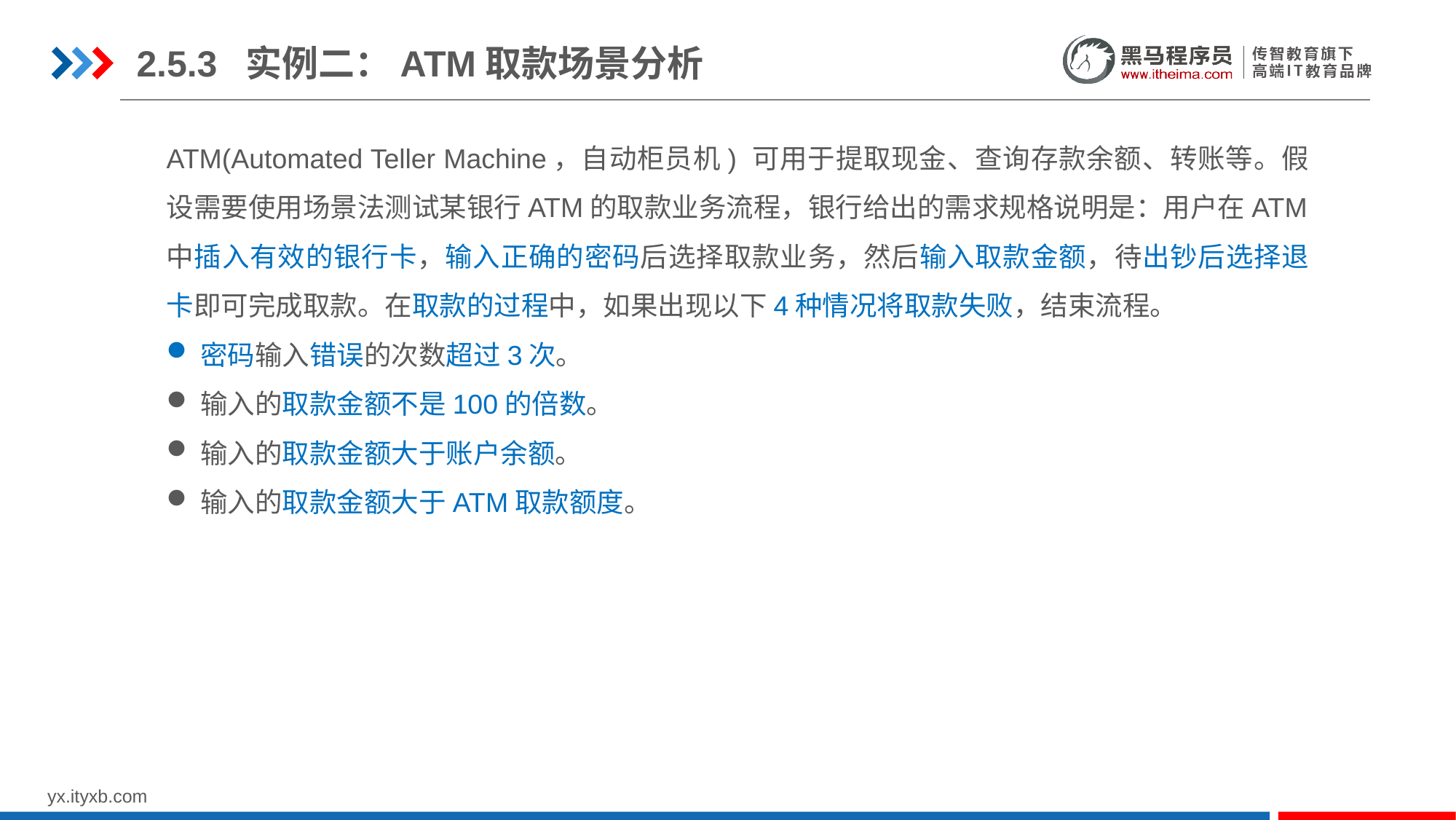

2.5.3	实例二：ATM取款场景分析
ATM(Automated Teller Machine，自动柜员机) 可用于提取现金、查询存款余额、转账等。假设需要使用场景法测试某银行ATM的取款业务流程，银行给出的需求规格说明是：用户在ATM中插入有效的银行卡，输入正确的密码后选择取款业务，然后输入取款金额，待出钞后选择退卡即可完成取款。在取款的过程中，如果出现以下4种情况将取款失败，结束流程。
密码输入错误的次数超过3次。
输入的取款金额不是100的倍数。
输入的取款金额大于账户余额。
输入的取款金额大于ATM取款额度。